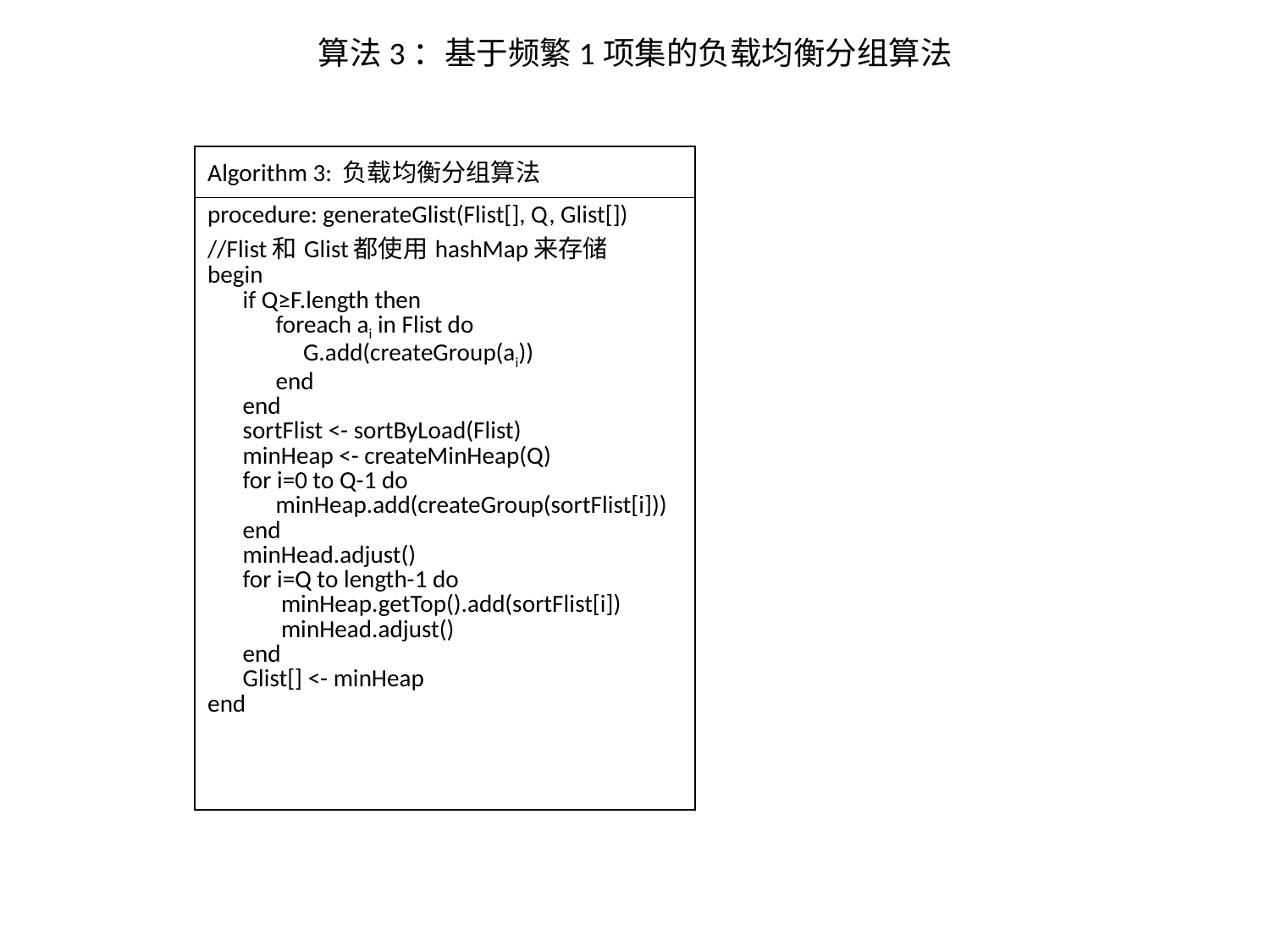

算法3：基于频繁1项集的负载均衡分组算法
| Algorithm 3: 负载均衡分组算法 |
| --- |
| procedure: generateGlist(Flist[], Q, Glist[]) //Flist和Glist都使用hashMap来存储 begin if Q≥F.length then foreach ai in Flist do G.add(createGroup(ai)) end end sortFlist <- sortByLoad(Flist) minHeap <- createMinHeap(Q) for i=0 to Q-1 do minHeap.add(createGroup(sortFlist[i])) end minHead.adjust() for i=Q to length-1 do minHeap.getTop().add(sortFlist[i]) minHead.adjust() end Glist[] <- minHeap end |